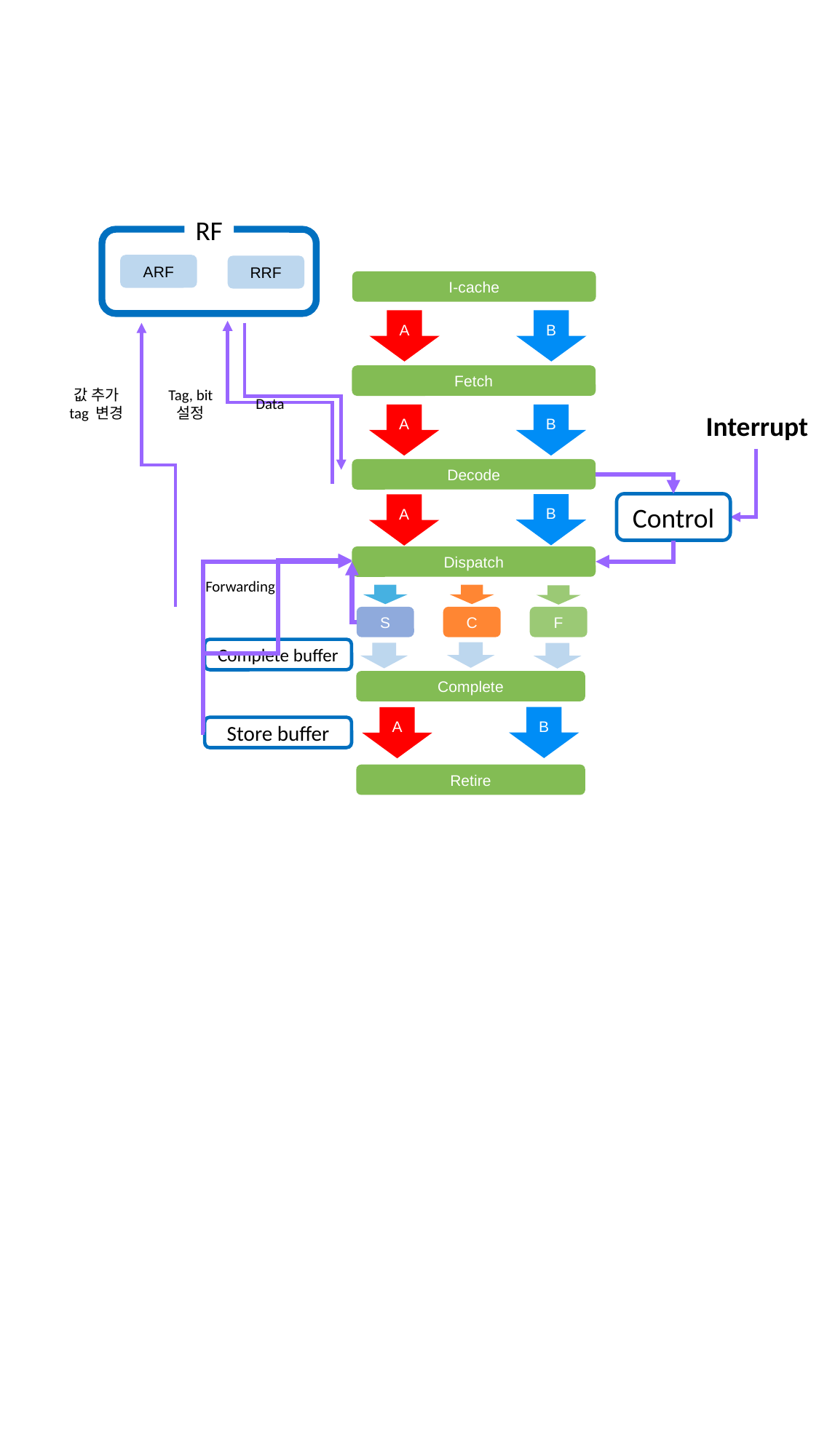

RF

ARF
RRF
I-cache
A
B
Fetch
값 추가
tag 변경
Tag, bit
설정
Data
Interrupt
A
B
Decode
Control
B
A
Dispatch
Forwarding

S
C
F
Complete buffer

Complete
B
A
Store buffer
Retire